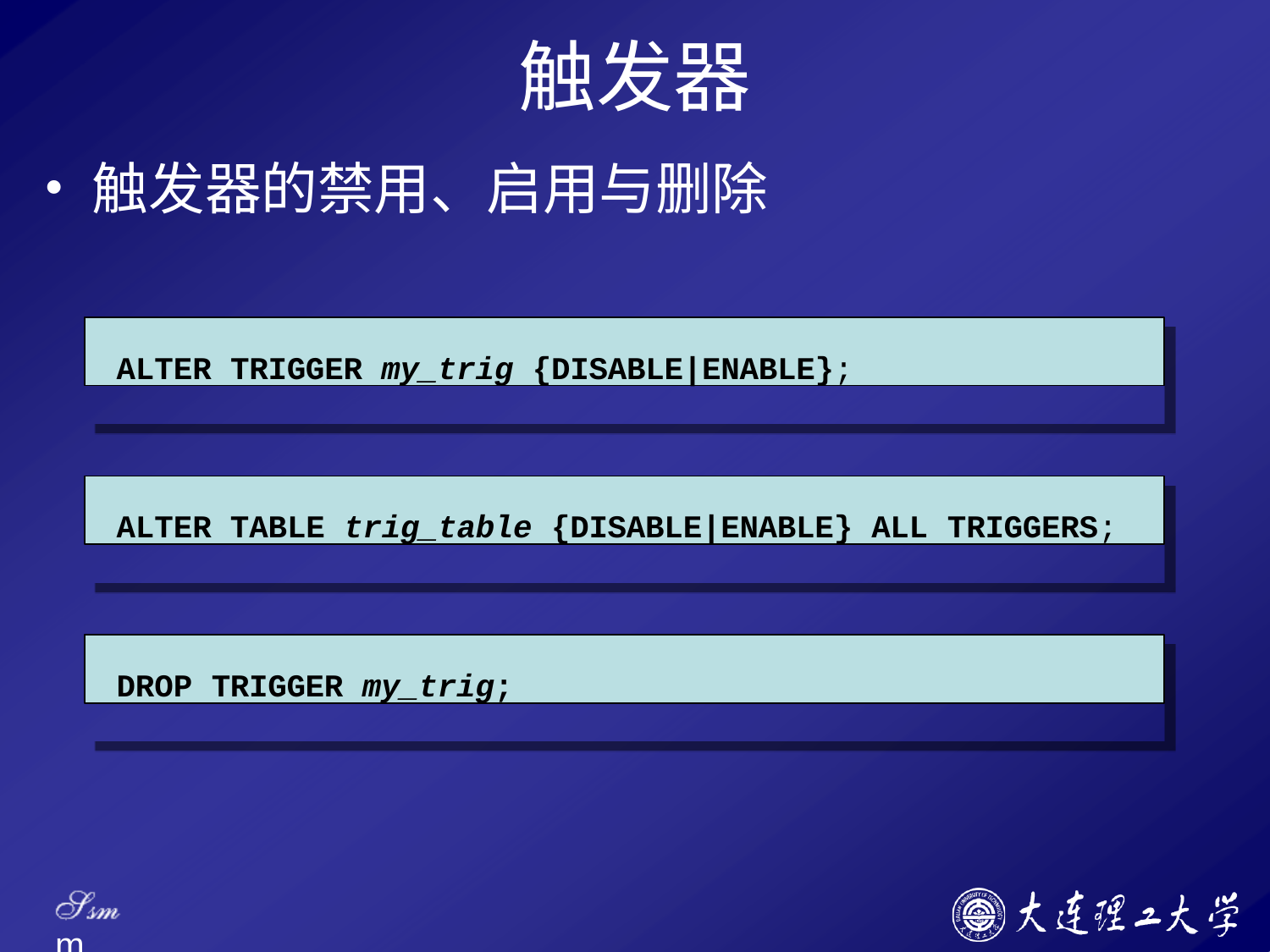

# 触发器
触发器的禁用、启用与删除
ALTER TRIGGER my_trig {DISABLE|ENABLE};

ALTER TABLE trig_table {DISABLE|ENABLE} ALL TRIGGERS;

DROP TRIGGER my_trig;

Ssm